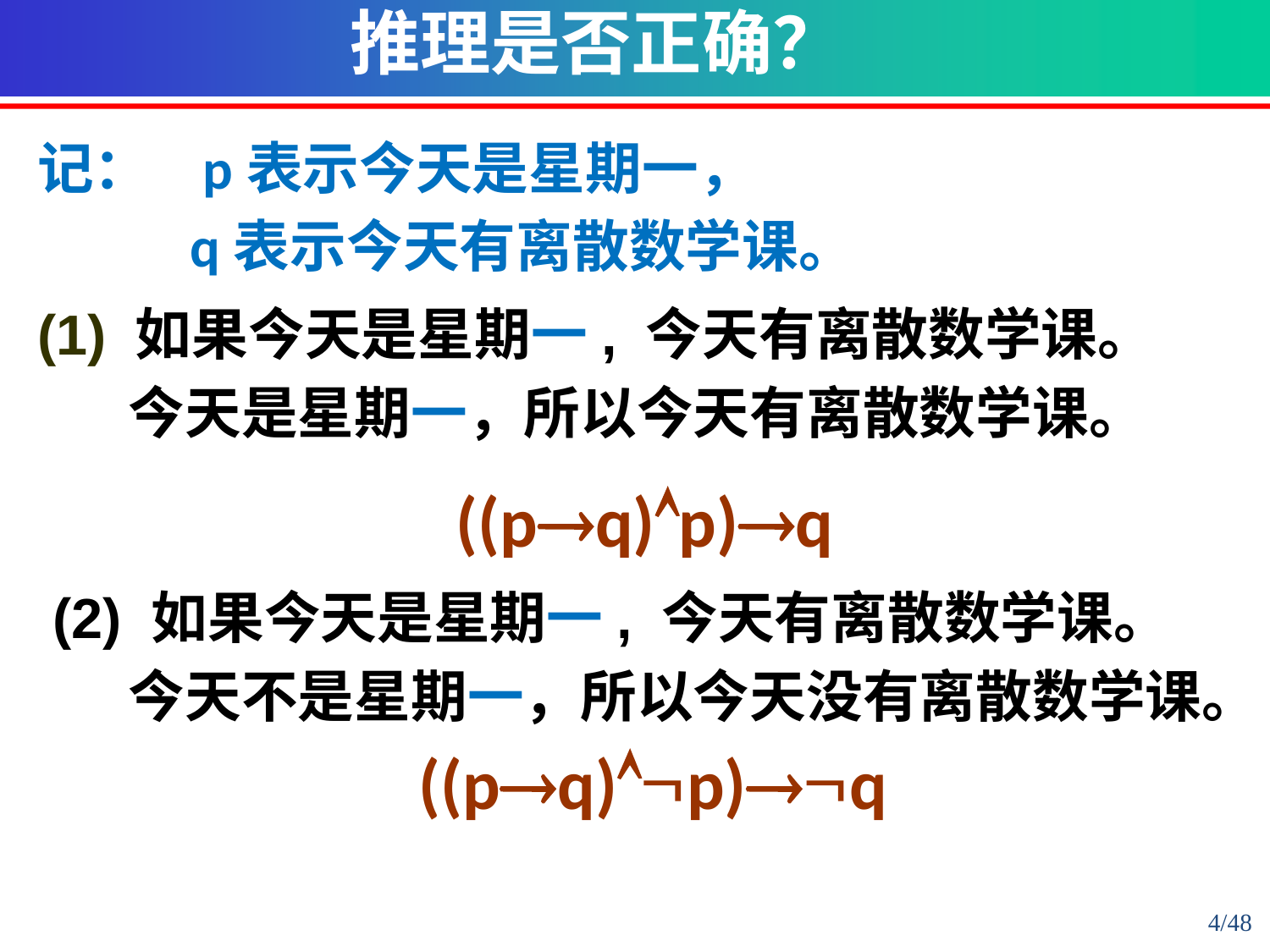

推理是否正确？
记：   p表示今天是星期一，
            q表示今天有离散数学课。
(1) 如果今天是星期一, 今天有离散数学课。
      今天是星期一，所以今天有离散数学课。
((p→q)∧p)→q
 (2) 如果今天是星期一, 今天有离散数学课。
      今天不是星期一，所以今天没有离散数学课。
 ((p→q)∧¬p)→¬q
4/48